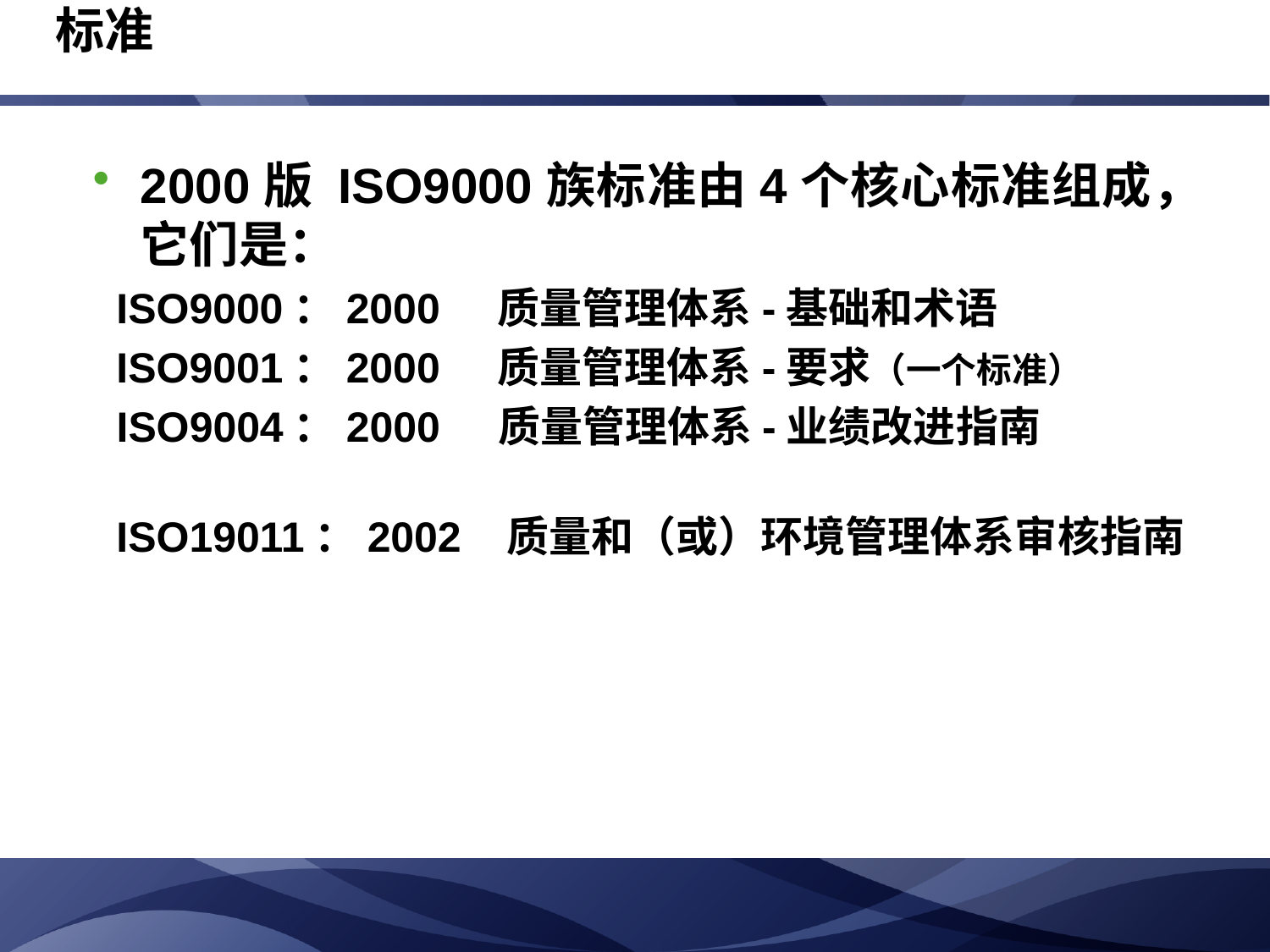

# 标准
2000版 ISO9000族标准由4个核心标准组成，它们是：
  ISO9000：2000    质量管理体系-基础和术语
  ISO9001：2000    质量管理体系-要求（一个标准）
  ISO9004：2000    质量管理体系-业绩改进指南
  ISO19011：2002   质量和（或）环境管理体系审核指南